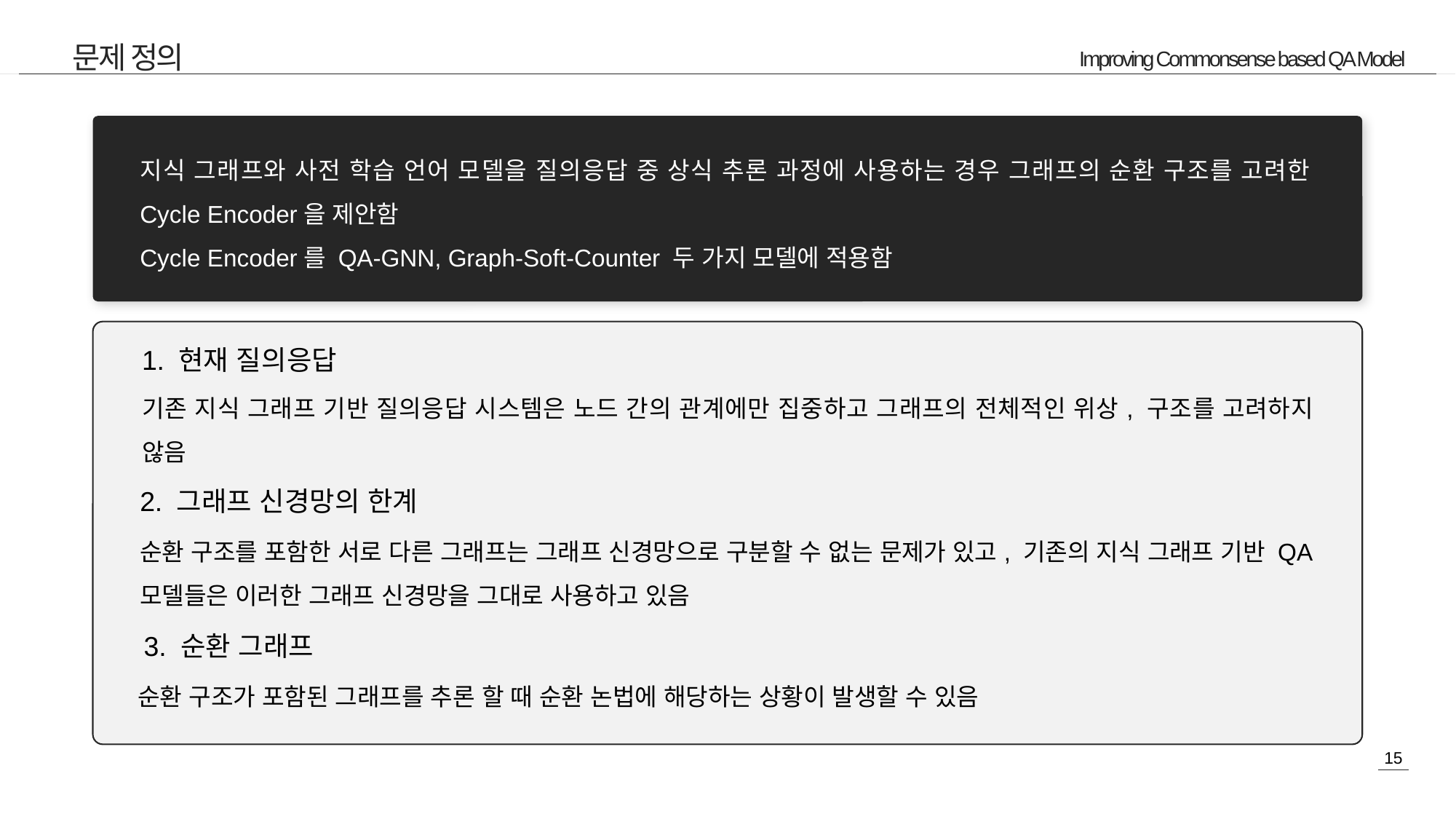

문제 정의

지식 그래프와 사전 학습 언어 모델을 질의응답 중 상식 추론 과정에 사용하는 경우 그래프의 순환 구조를 고려한 Cycle Encoder을 제안함
Cycle Encoder를 QA-GNN, Graph-Soft-Counter 두 가지 모델에 적용함

1. 현재 질의응답
기존 지식 그래프 기반 질의응답 시스템은 노드 간의 관계에만 집중하고 그래프의 전체적인 위상, 구조를 고려하지 않음

2. 그래프 신경망의 한계
순환 구조를 포함한 서로 다른 그래프는 그래프 신경망으로 구분할 수 없는 문제가 있고, 기존의 지식 그래프 기반 QA 모델들은 이러한 그래프 신경망을 그대로 사용하고 있음
3. 순환 그래프
순환 구조가 포함된 그래프를 추론 할 때 순환 논법에 해당하는 상황이 발생할 수 있음